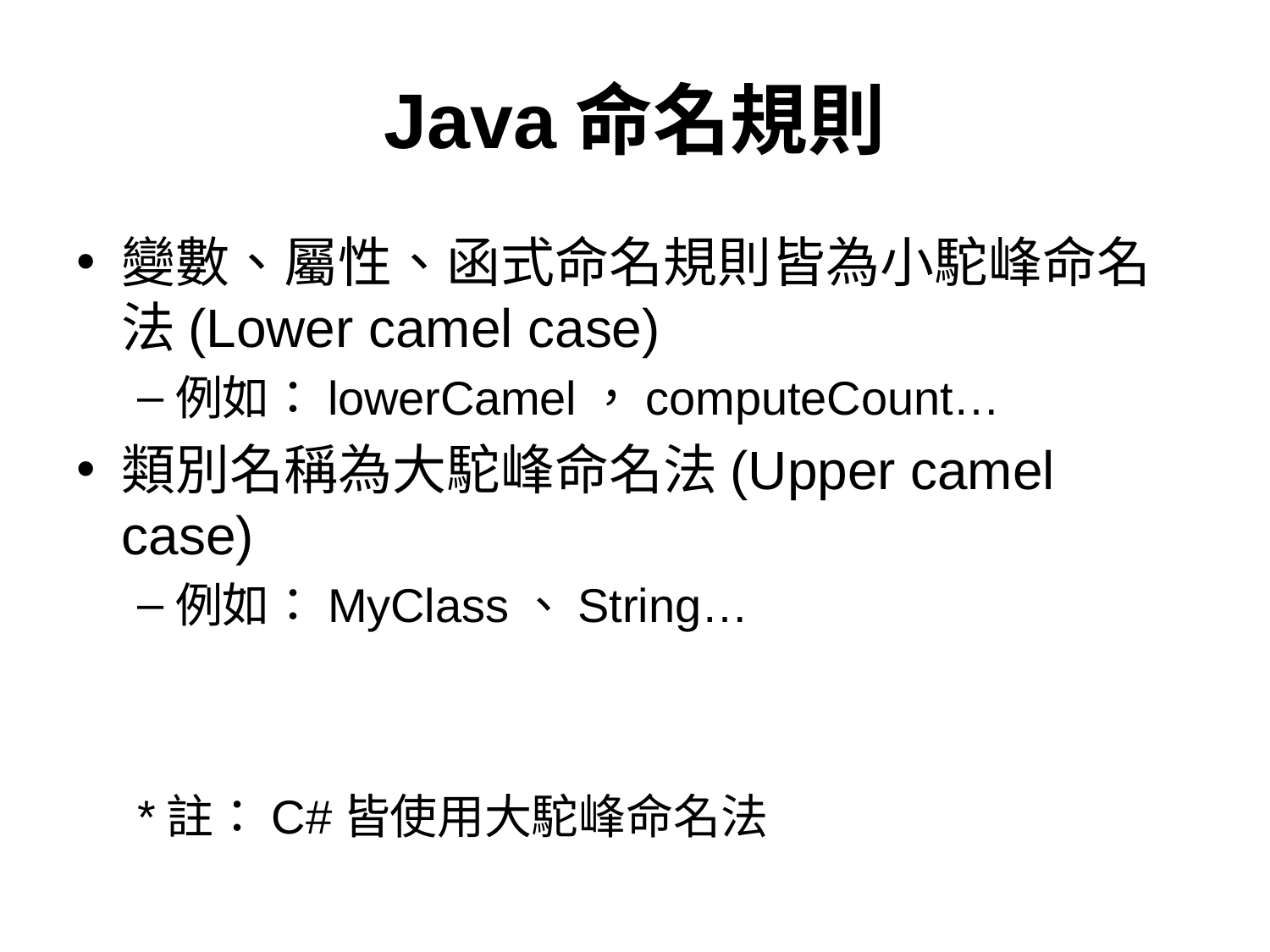

# Java命名規則
變數、屬性、函式命名規則皆為小駝峰命名法(Lower camel case)
例如：lowerCamel，computeCount…
類別名稱為大駝峰命名法(Upper camel case)
例如：MyClass、String…

*註：C#皆使用大駝峰命名法